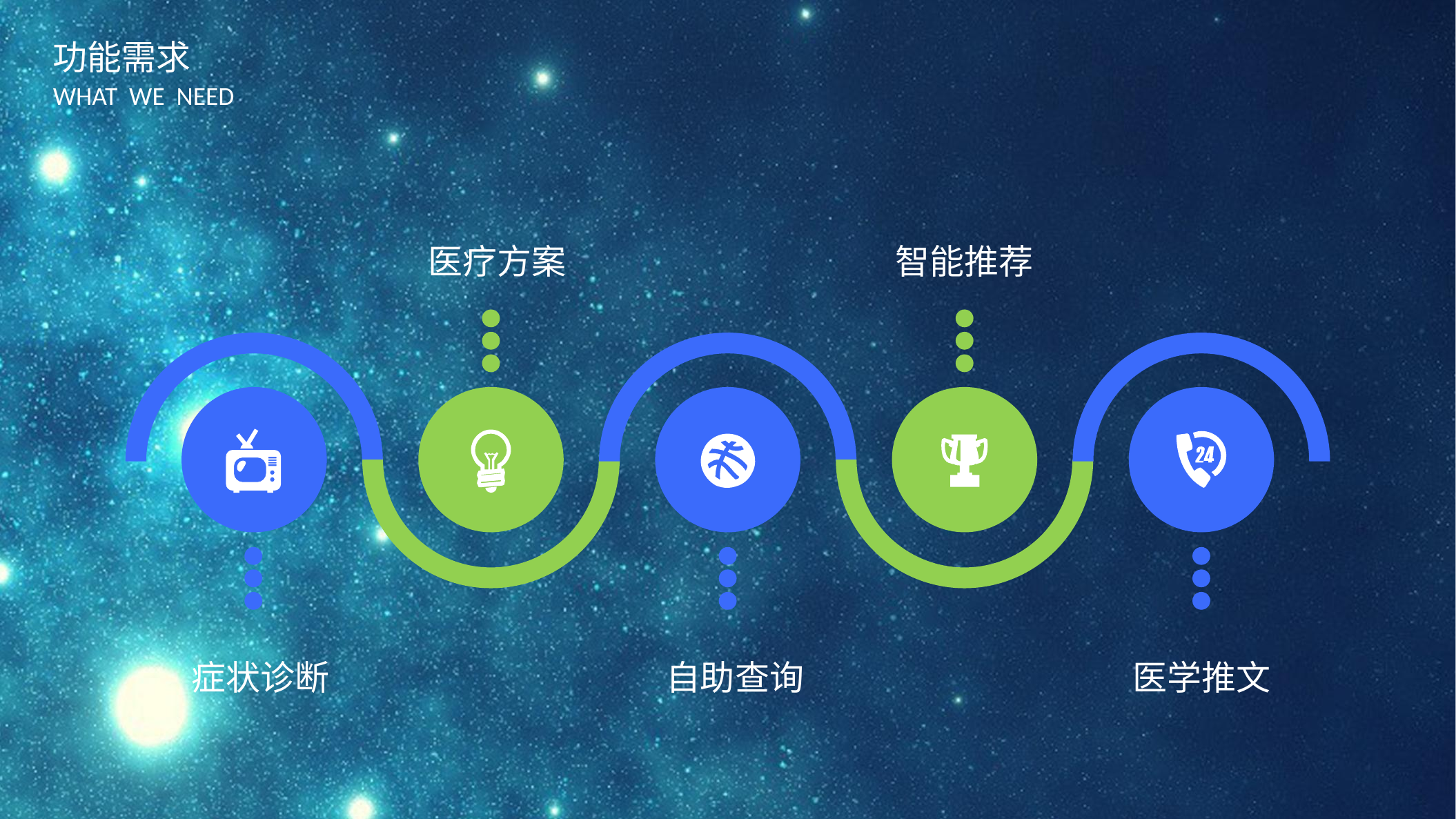

功能需求
WHAT  WE  NEED
医疗方案
智能推荐

症状诊断
自助查询
医学推文